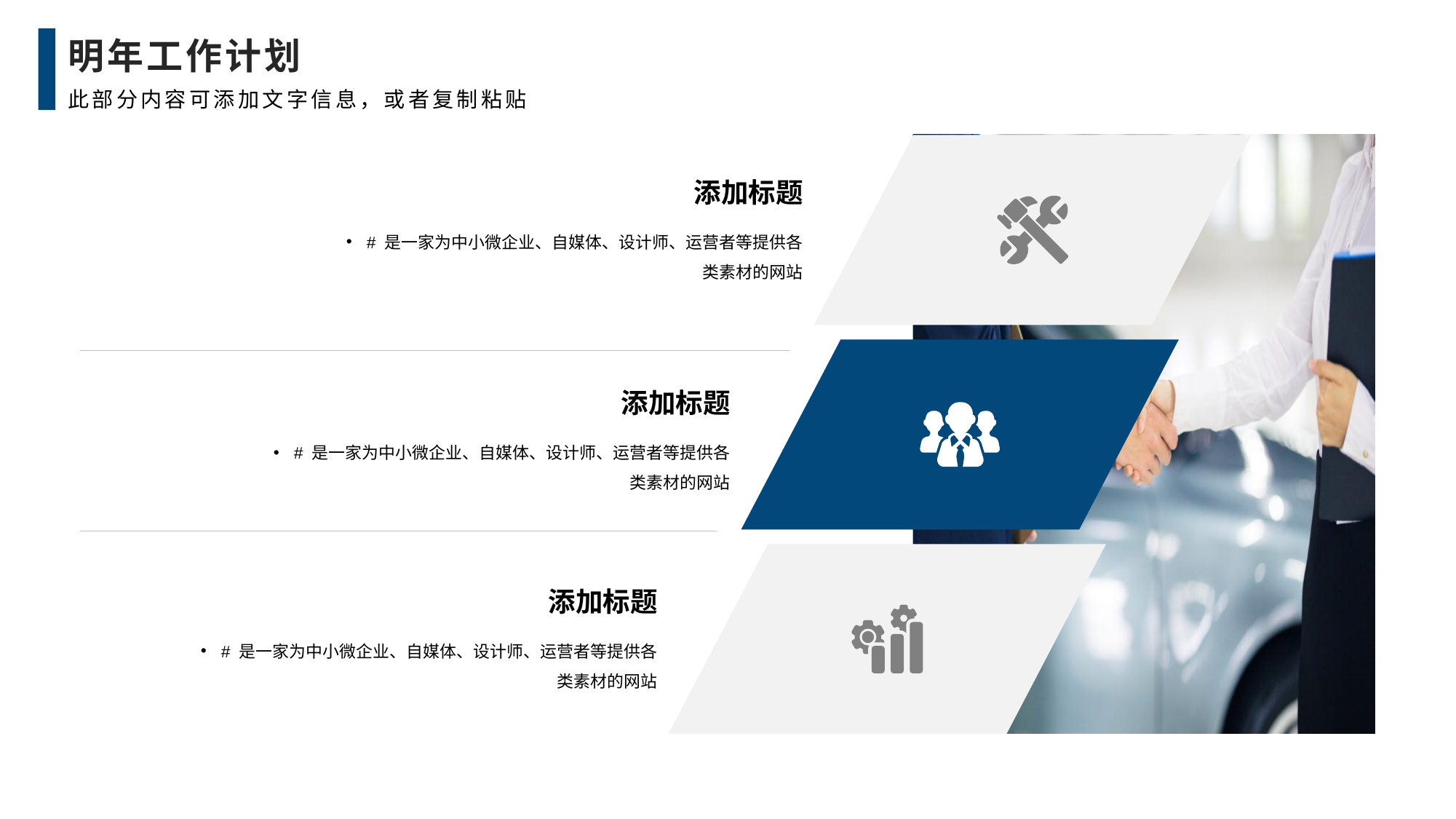

明年工作计划

此部分内容可添加文字信息，或者复制粘贴

添加标题
# 是一家为中小微企业、自媒体、设计师、运营者等提供各类素材的网站

添加标题
# 是一家为中小微企业、自媒体、设计师、运营者等提供各类素材的网站

添加标题
# 是一家为中小微企业、自媒体、设计师、运营者等提供各类素材的网站